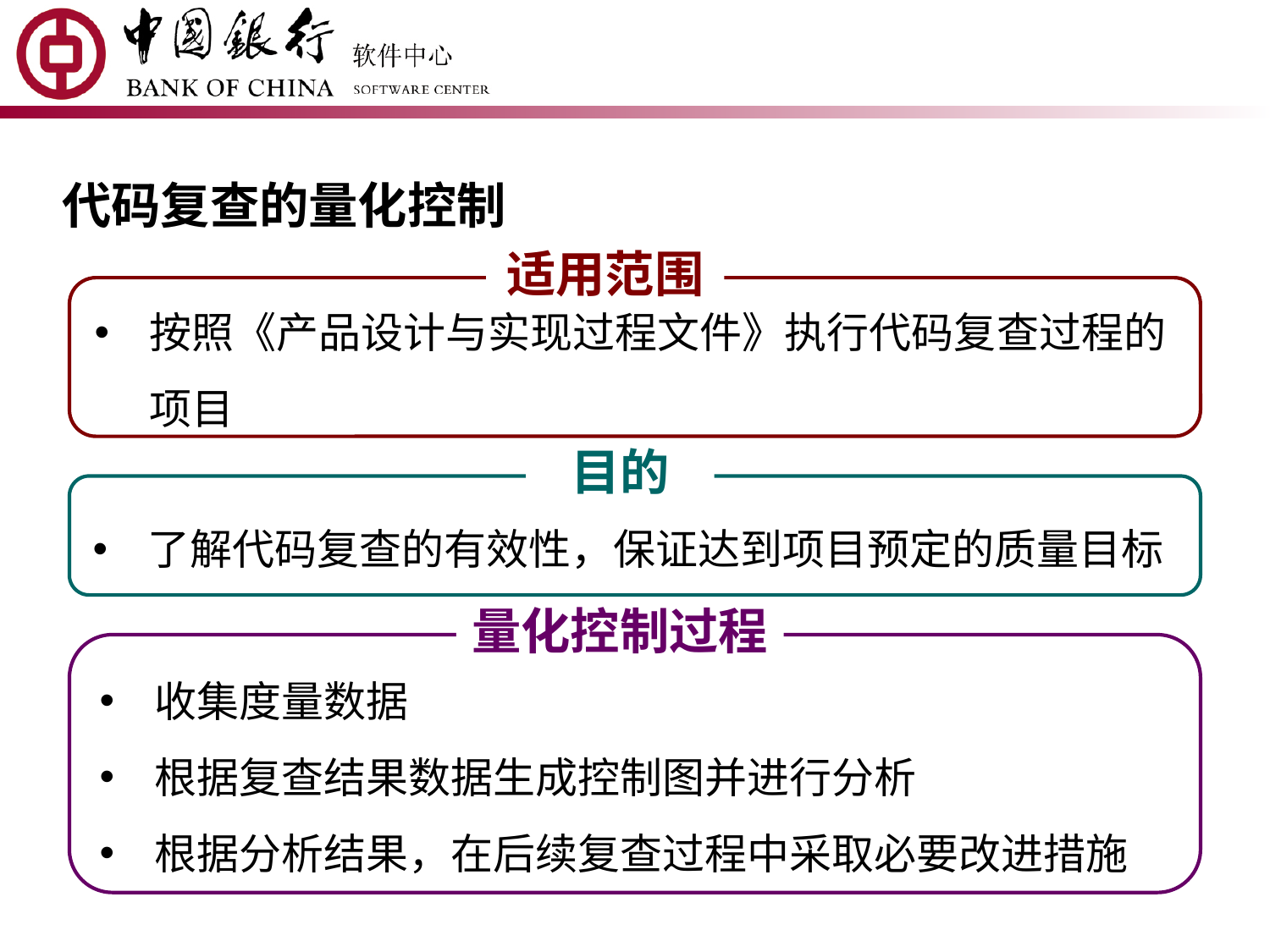

#
代码复查的量化控制
适用范围
按照《产品设计与实现过程文件》执行代码复查过程的项目
目的
了解代码复查的有效性，保证达到项目预定的质量目标
量化控制过程
收集度量数据
根据复查结果数据生成控制图并进行分析
根据分析结果，在后续复查过程中采取必要改进措施